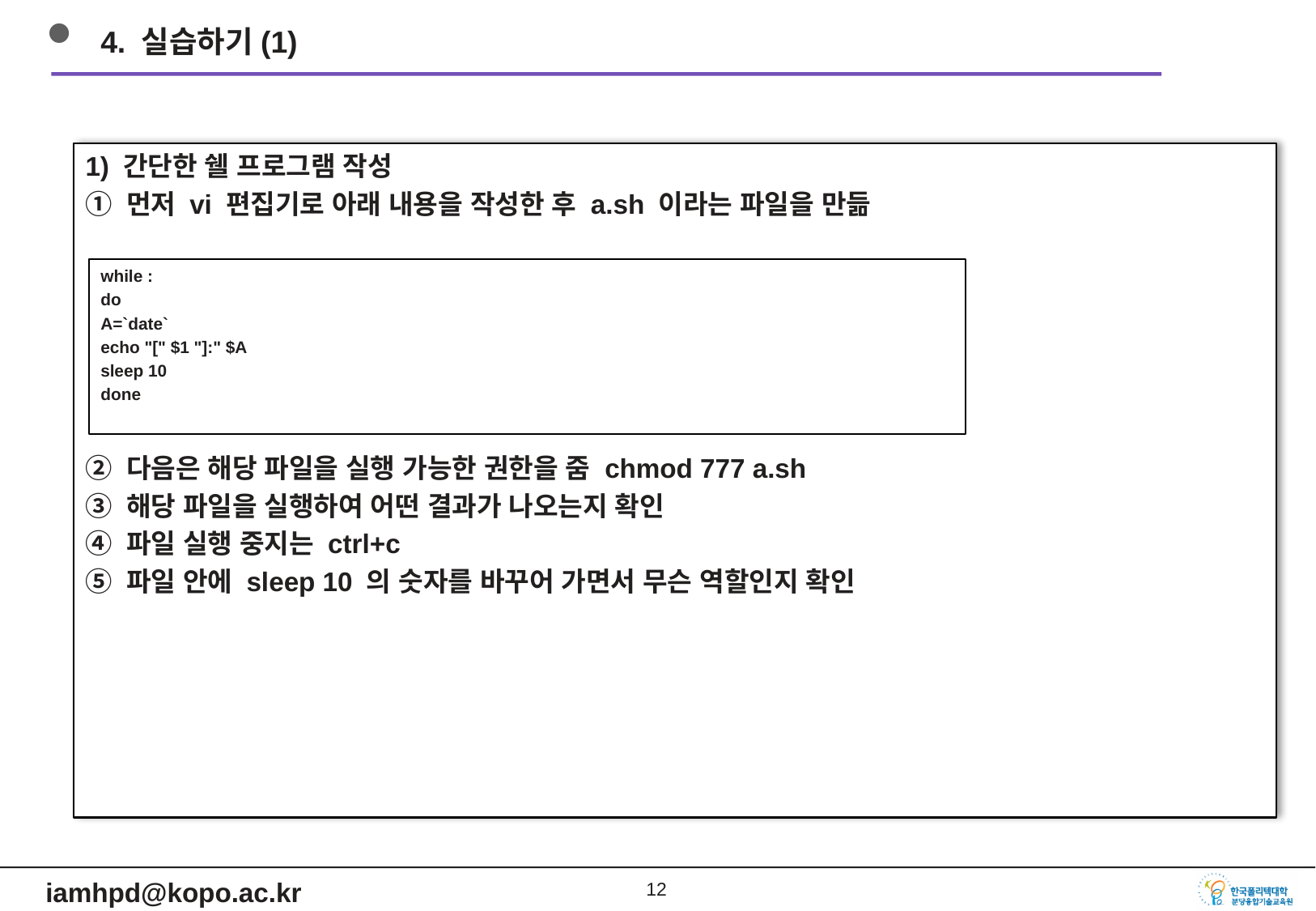

4. 실습하기(1)
1) 간단한 쉘 프로그램 작성
① 먼저 vi 편집기로 아래 내용을 작성한 후 a.sh 이라는 파일을 만듦

② 다음은 해당 파일을 실행 가능한 권한을 줌 chmod 777 a.sh
③ 해당 파일을 실행하여 어떤 결과가 나오는지 확인
④ 파일 실행 중지는 ctrl+c
⑤ 파일 안에 sleep 10 의 숫자를 바꾸어 가면서 무슨 역할인지 확인

while :
do
A=`date`
echo "[" $1 "]:" $A
sleep 10
done

12